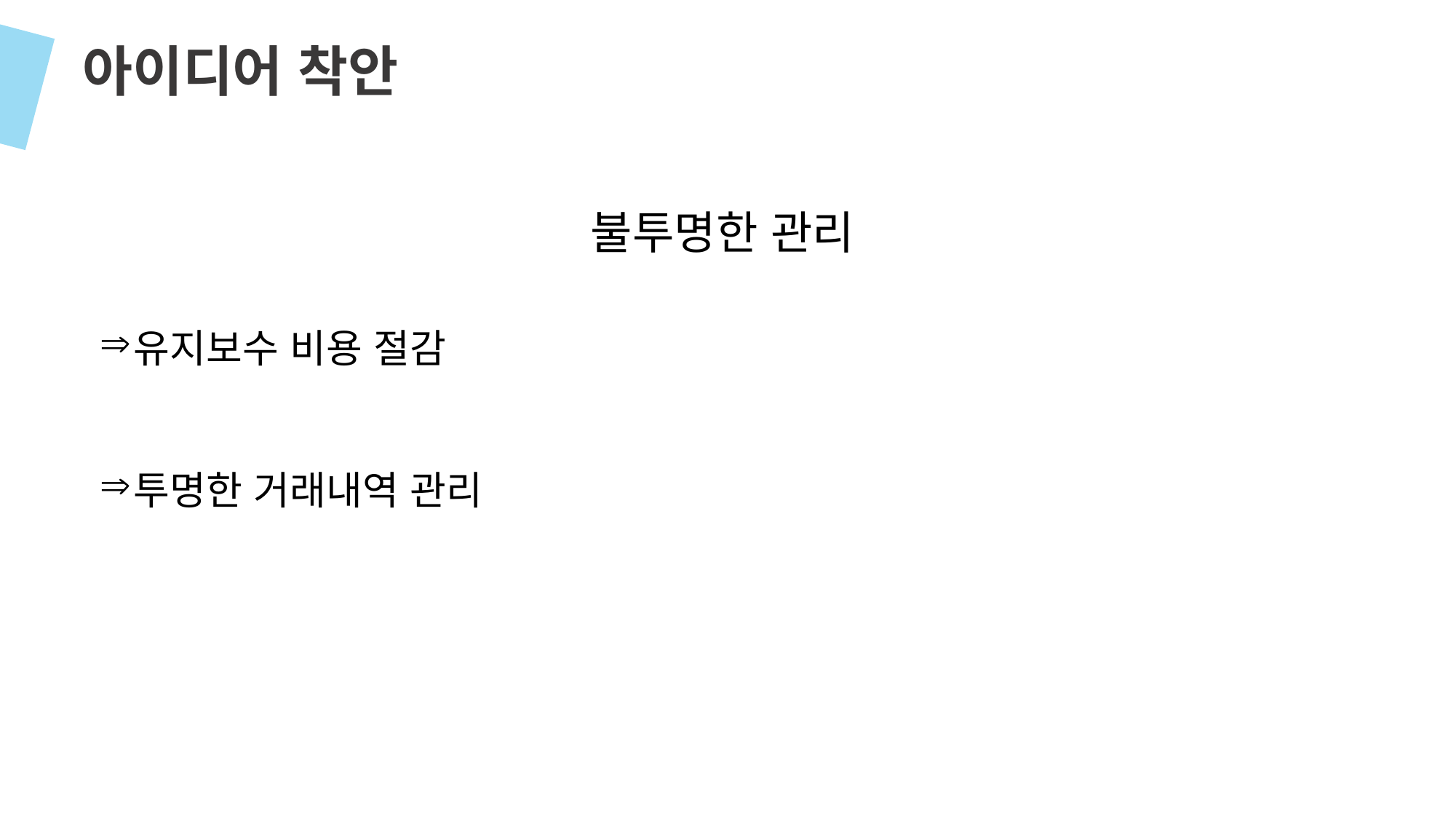

아이디어 착안
불투명한 관리

유지보수 비용 절감

투명한 거래내역 관리